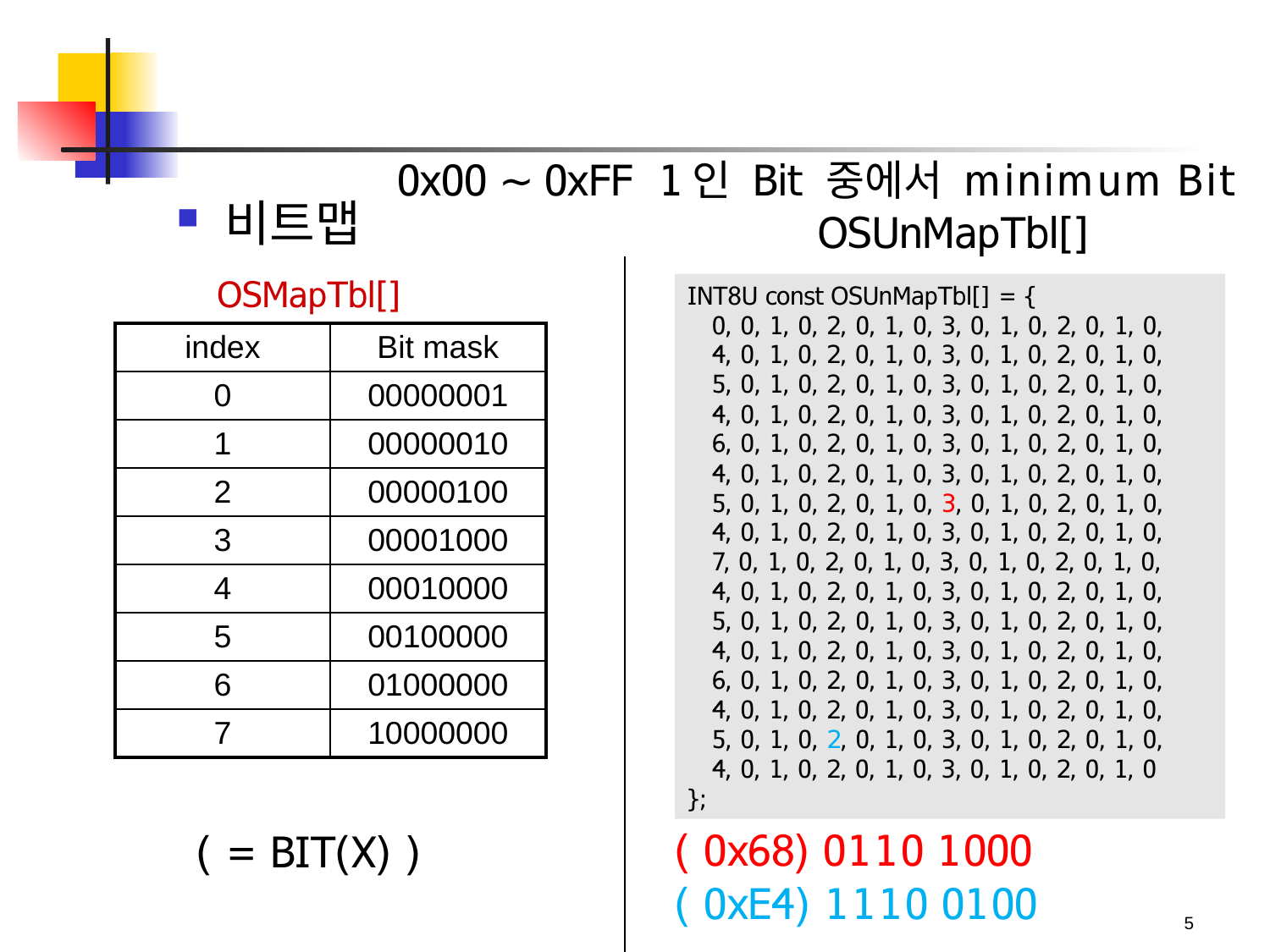

#
0x00 ~ 0xFF  1인 Bit 중에서 minimum Bit
비트맵
OSUnMapTbl[]
OSMapTbl[]
INT8U const OSUnMapTbl[] = {
    0, 0, 1, 0, 2, 0, 1, 0, 3, 0, 1, 0, 2, 0, 1, 0,
    4, 0, 1, 0, 2, 0, 1, 0, 3, 0, 1, 0, 2, 0, 1, 0,
    5, 0, 1, 0, 2, 0, 1, 0, 3, 0, 1, 0, 2, 0, 1, 0,
    4, 0, 1, 0, 2, 0, 1, 0, 3, 0, 1, 0, 2, 0, 1, 0,
    6, 0, 1, 0, 2, 0, 1, 0, 3, 0, 1, 0, 2, 0, 1, 0,
    4, 0, 1, 0, 2, 0, 1, 0, 3, 0, 1, 0, 2, 0, 1, 0,
    5, 0, 1, 0, 2, 0, 1, 0, 3, 0, 1, 0, 2, 0, 1, 0,
    4, 0, 1, 0, 2, 0, 1, 0, 3, 0, 1, 0, 2, 0, 1, 0,
    7, 0, 1, 0, 2, 0, 1, 0, 3, 0, 1, 0, 2, 0, 1, 0,
    4, 0, 1, 0, 2, 0, 1, 0, 3, 0, 1, 0, 2, 0, 1, 0,
    5, 0, 1, 0, 2, 0, 1, 0, 3, 0, 1, 0, 2, 0, 1, 0,
    4, 0, 1, 0, 2, 0, 1, 0, 3, 0, 1, 0, 2, 0, 1, 0,
    6, 0, 1, 0, 2, 0, 1, 0, 3, 0, 1, 0, 2, 0, 1, 0,
    4, 0, 1, 0, 2, 0, 1, 0, 3, 0, 1, 0, 2, 0, 1, 0,
    5, 0, 1, 0, 2, 0, 1, 0, 3, 0, 1, 0, 2, 0, 1, 0,
    4, 0, 1, 0, 2, 0, 1, 0, 3, 0, 1, 0, 2, 0, 1, 0
};
| index | Bit mask |
| --- | --- |
| 0 | 00000001 |
| 1 | 00000010 |
| 2 | 00000100 |
| 3 | 00001000 |
| 4 | 00010000 |
| 5 | 00100000 |
| 6 | 01000000 |
| 7 | 10000000 |
( 0x68) 0110 1000
( = BIT(X) )
( 0xE4) 1110 0100
5